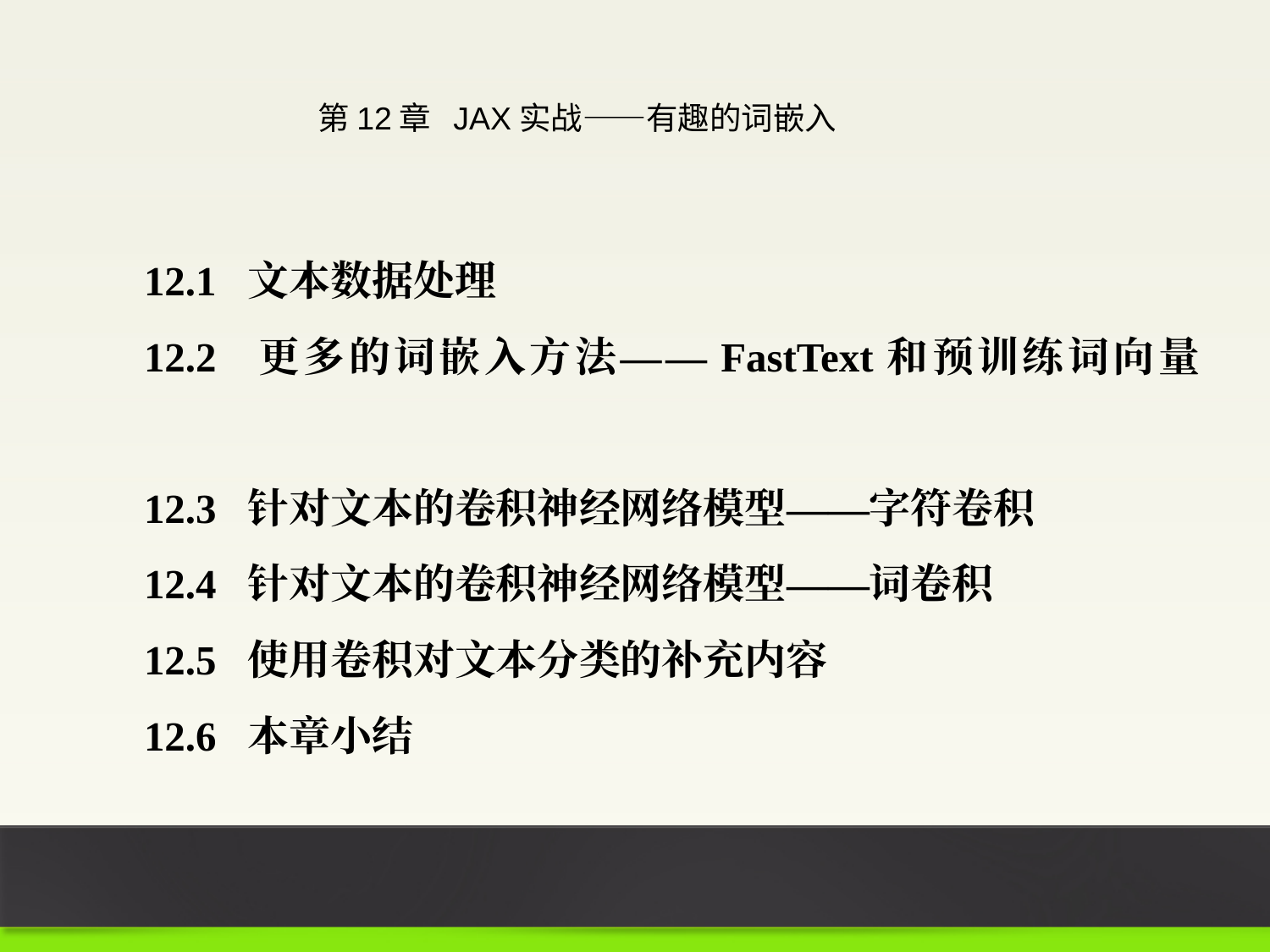

第12章  JAX实战——有趣的词嵌入
12.1  文本数据处理
12.2  更多的词嵌入方法——FastText和预训练词向量
12.3  针对文本的卷积神经网络模型——字符卷积
12.4  针对文本的卷积神经网络模型——词卷积
12.5  使用卷积对文本分类的补充内容
12.6  本章小结